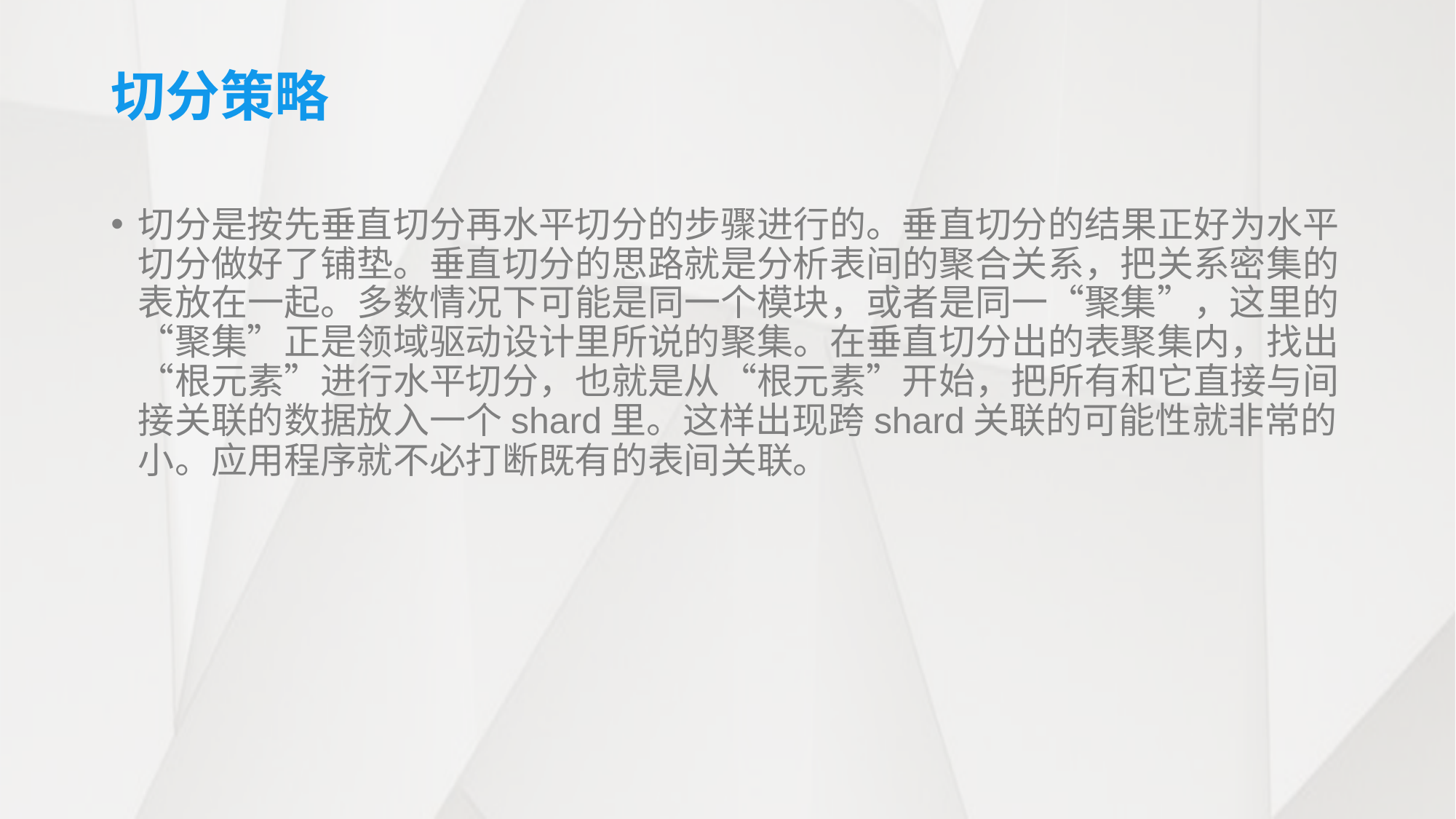

# 切分策略
切分是按先垂直切分再水平切分的步骤进行的。垂直切分的结果正好为水平切分做好了铺垫。垂直切分的思路就是分析表间的聚合关系，把关系密集的表放在一起。多数情况下可能是同一个模块，或者是同一“聚集”，这里的“聚集”正是领域驱动设计里所说的聚集。在垂直切分出的表聚集内，找出“根元素”进行水平切分，也就是从“根元素”开始，把所有和它直接与间接关联的数据放入一个shard里。这样出现跨shard关联的可能性就非常的小。应用程序就不必打断既有的表间关联。